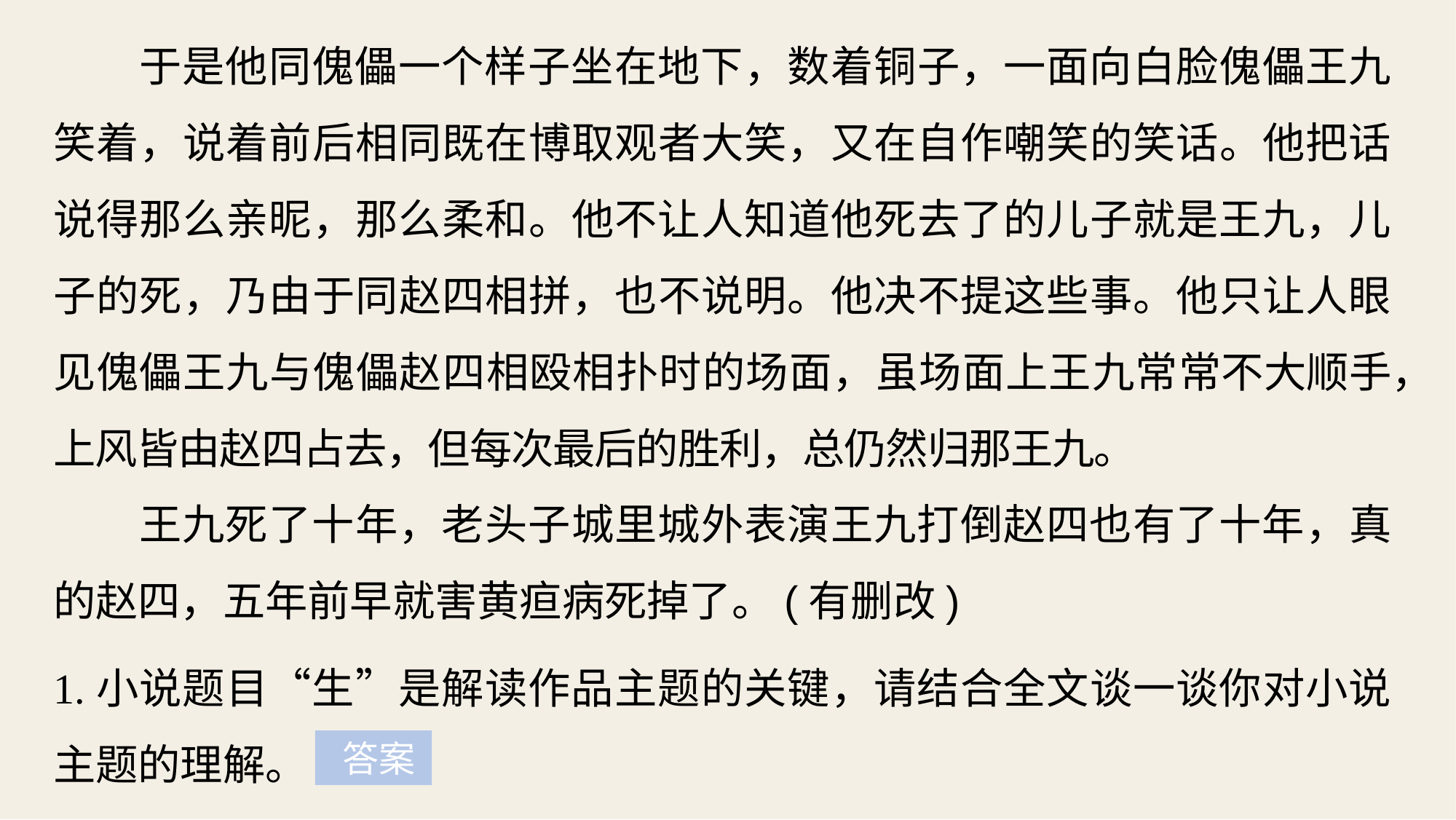

于是他同傀儡一个样子坐在地下，数着铜子，一面向白脸傀儡王九笑着，说着前后相同既在博取观者大笑，又在自作嘲笑的笑话。他把话说得那么亲昵，那么柔和。他不让人知道他死去了的儿子就是王九，儿子的死，乃由于同赵四相拼，也不说明。他决不提这些事。他只让人眼见傀儡王九与傀儡赵四相殴相扑时的场面，虽场面上王九常常不大顺手，上风皆由赵四占去，但每次最后的胜利，总仍然归那王九。
王九死了十年，老头子城里城外表演王九打倒赵四也有了十年，真的赵四，五年前早就害黄疸病死掉了。(有删改)
1.小说题目“生”是解读作品主题的关键，请结合全文谈一谈你对小说主题的理解。
 答案